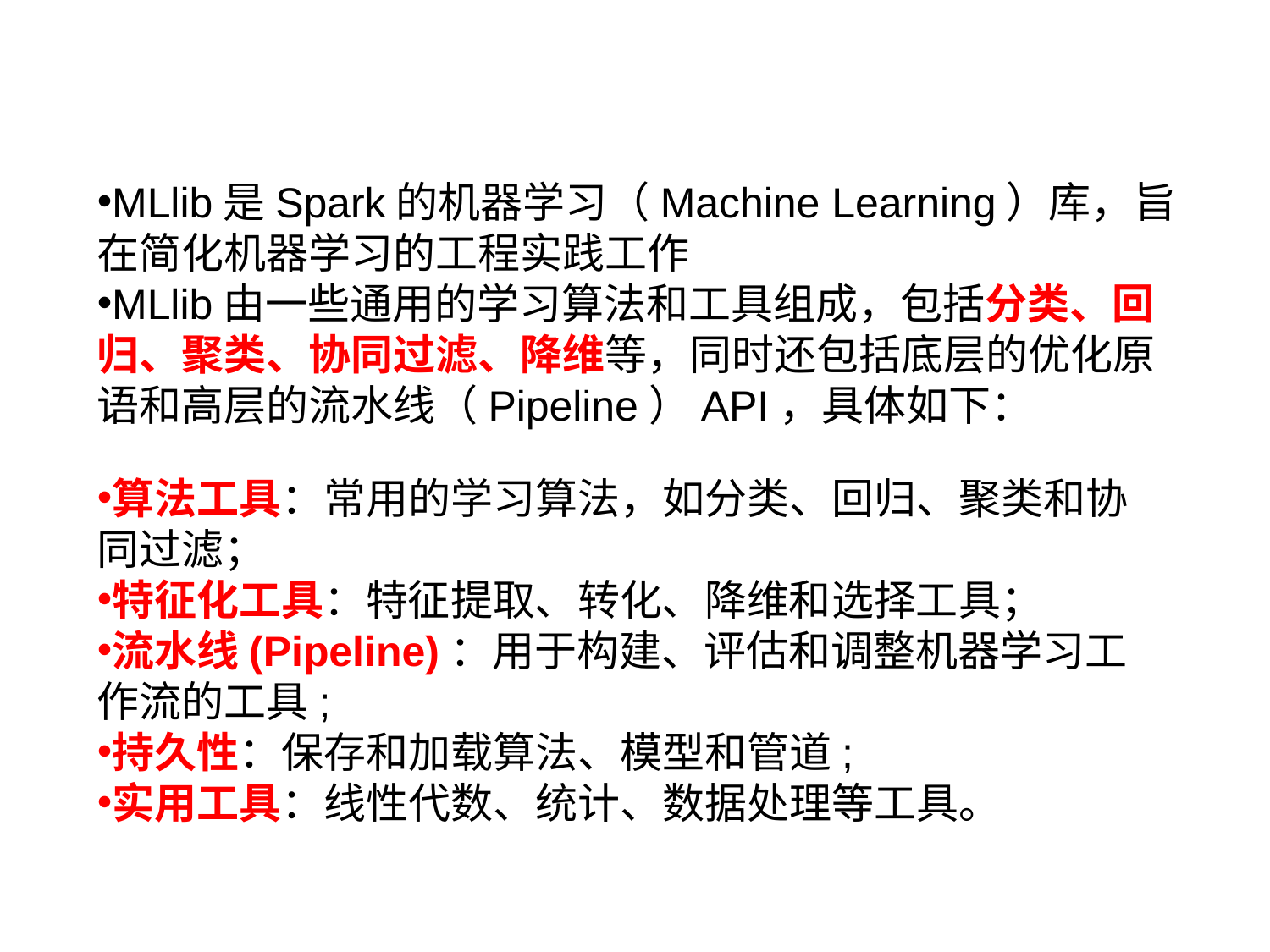

9.2  机器学习库MLlib概述
MLlib是Spark的机器学习（Machine Learning）库，旨在简化机器学习的工程实践工作
MLlib由一些通用的学习算法和工具组成，包括分类、回归、聚类、协同过滤、降维等，同时还包括底层的优化原语和高层的流水线（Pipeline）API，具体如下：
算法工具：常用的学习算法，如分类、回归、聚类和协同过滤；
特征化工具：特征提取、转化、降维和选择工具；
流水线(Pipeline)：用于构建、评估和调整机器学习工作流的工具;
持久性：保存和加载算法、模型和管道;
实用工具：线性代数、统计、数据处理等工具。